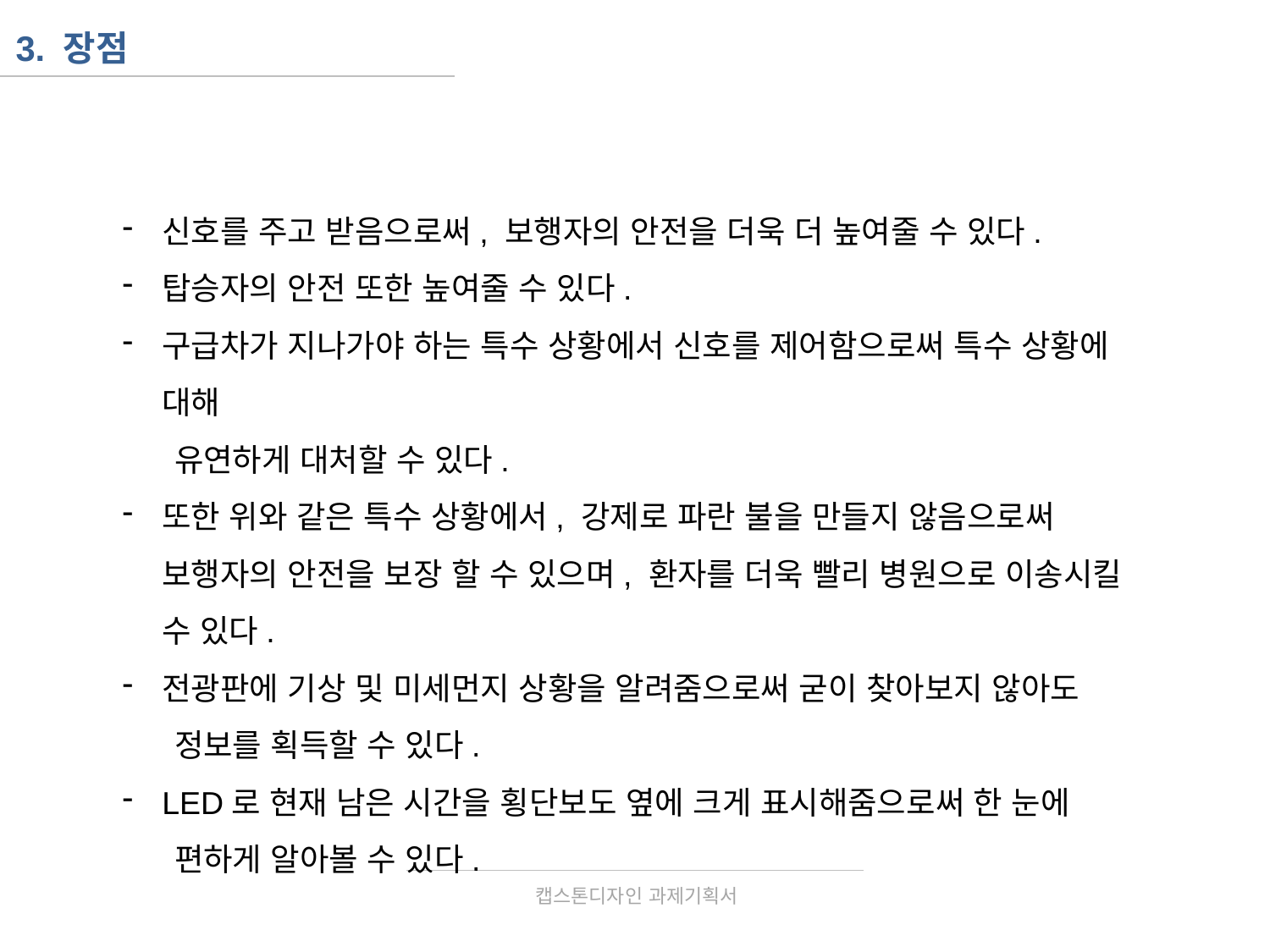

3. 장점
신호를 주고 받음으로써, 보행자의 안전을 더욱 더 높여줄 수 있다.
탑승자의 안전 또한 높여줄 수 있다.
구급차가 지나가야 하는 특수 상황에서 신호를 제어함으로써 특수 상황에 대해
     유연하게 대처할 수 있다.
또한 위와 같은 특수 상황에서, 강제로 파란 불을 만들지 않음으로써 보행자의 안전을 보장 할 수 있으며, 환자를 더욱 빨리 병원으로 이송시킬 수 있다.
전광판에 기상 및 미세먼지 상황을 알려줌으로써 굳이 찾아보지 않아도
     정보를 획득할 수 있다.
LED로 현재 남은 시간을 횡단보도 옆에 크게 표시해줌으로써 한 눈에
     편하게 알아볼 수 있다.
캡스톤디자인 과제기획서